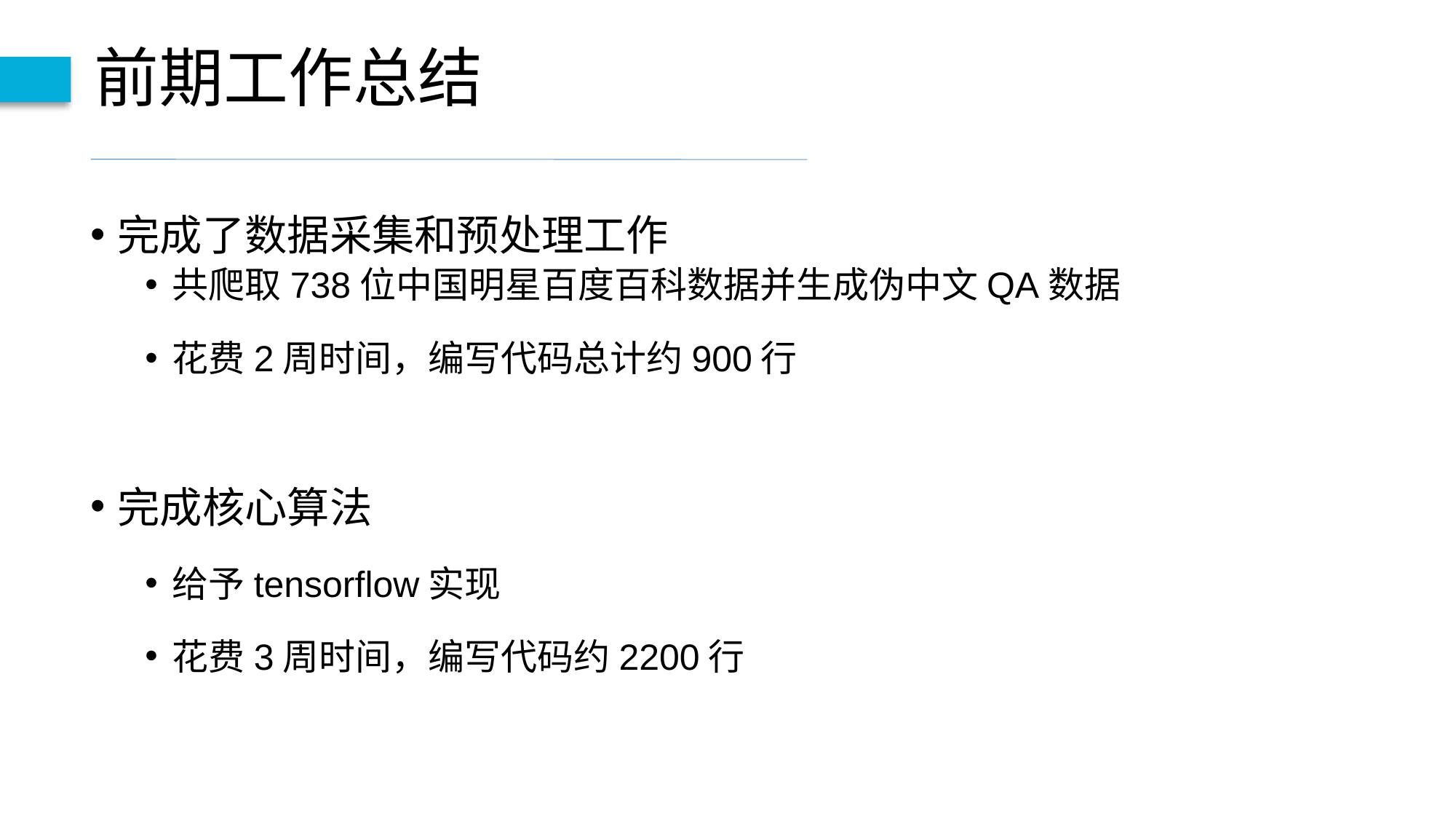

前期工作总结

完成了数据采集和预处理工作
共爬取738位中国明星百度百科数据并生成伪中文QA数据
花费2周时间，编写代码总计约900行

完成核心算法
给予tensorflow实现
花费3周时间，编写代码约2200行